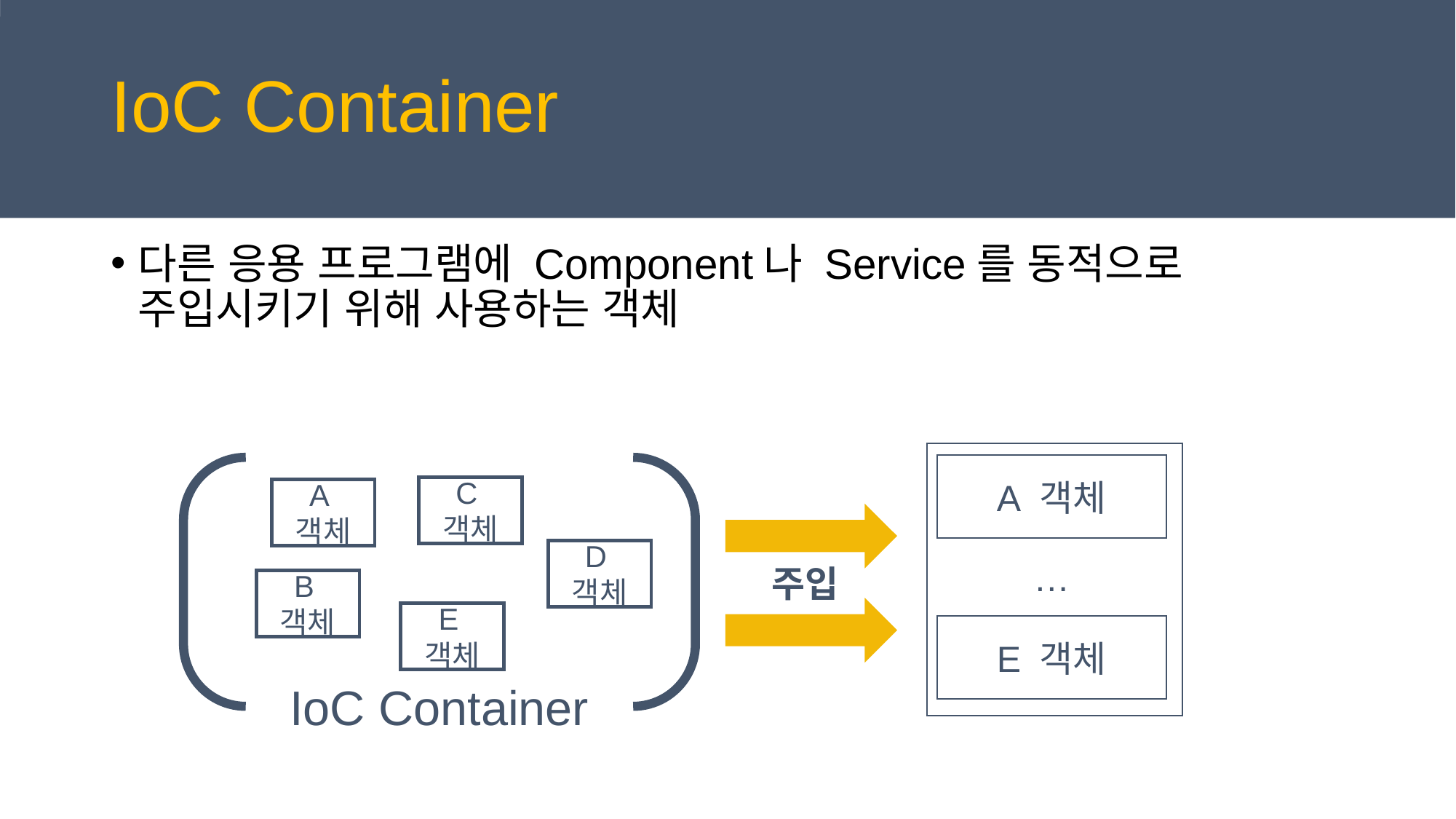

IoC Container
다른 응용 프로그램에 Component나 Service를 동적으로 주입시키기 위해 사용하는 객체

A 객체

C객체
A객체

…
D객체
주입
B객체

E객체
E 객체
IoC Container